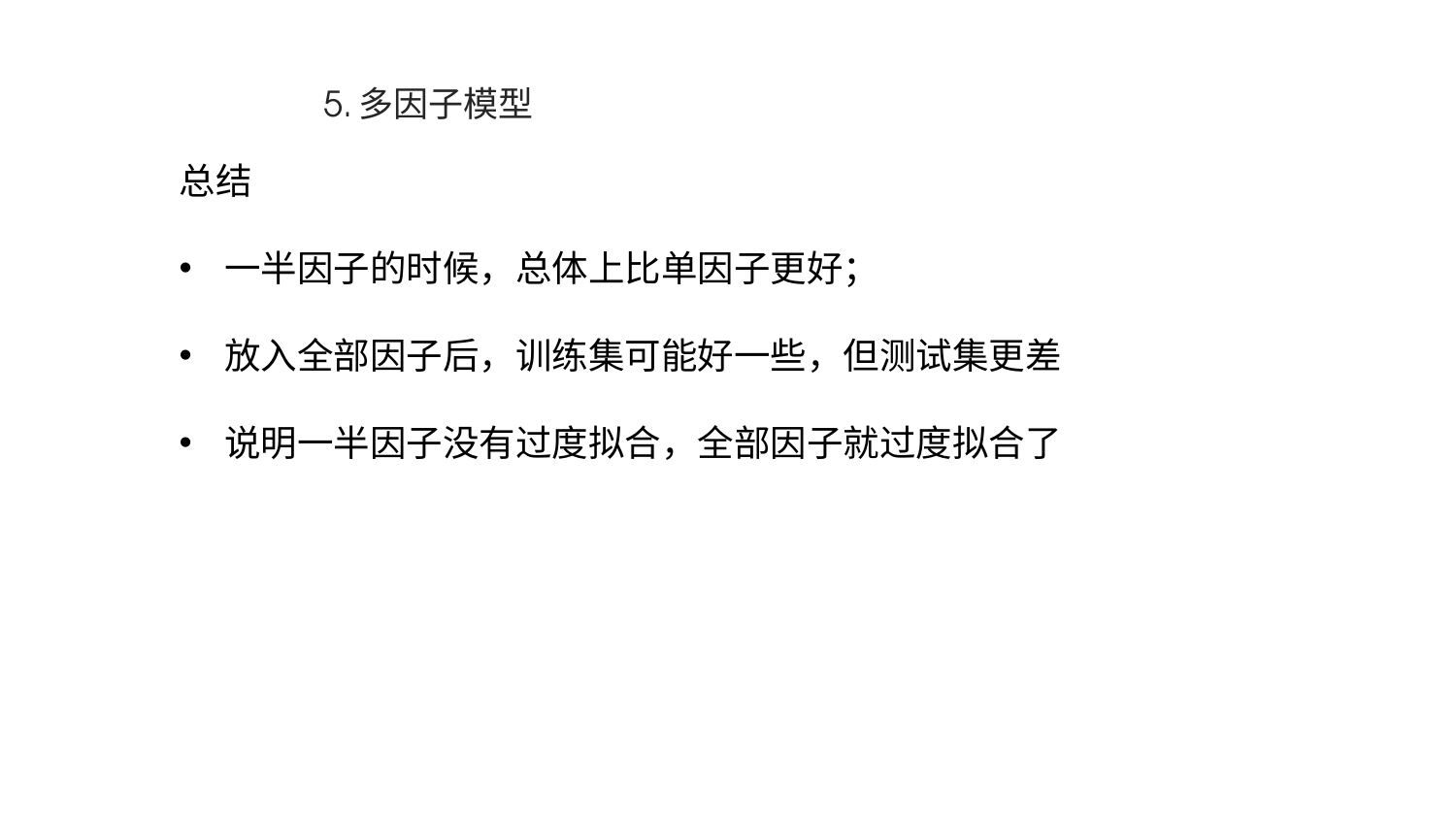

# 5.多因子模型
总结

一半因子的时候，总体上比单因子更好；

放入全部因子后，训练集可能好一些，但测试集更差

说明一半因子没有过度拟合，全部因子就过度拟合了